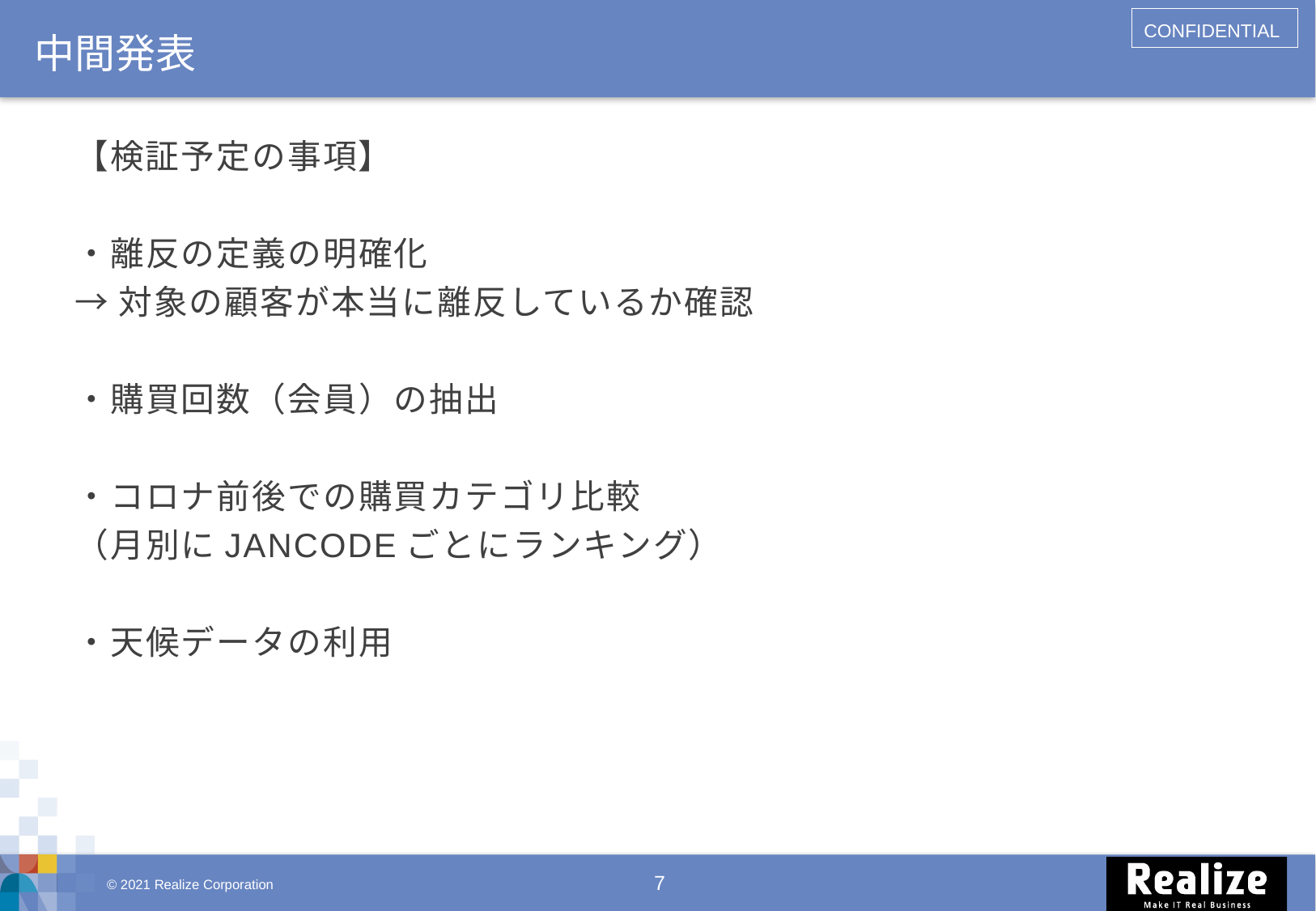

中間発表
【検証予定の事項】

・離反の定義の明確化
→対象の顧客が本当に離反しているか確認

・購買回数（会員）の抽出

・コロナ前後での購買カテゴリ比較
（月別にJANCODEごとにランキング）

・天候データの利用